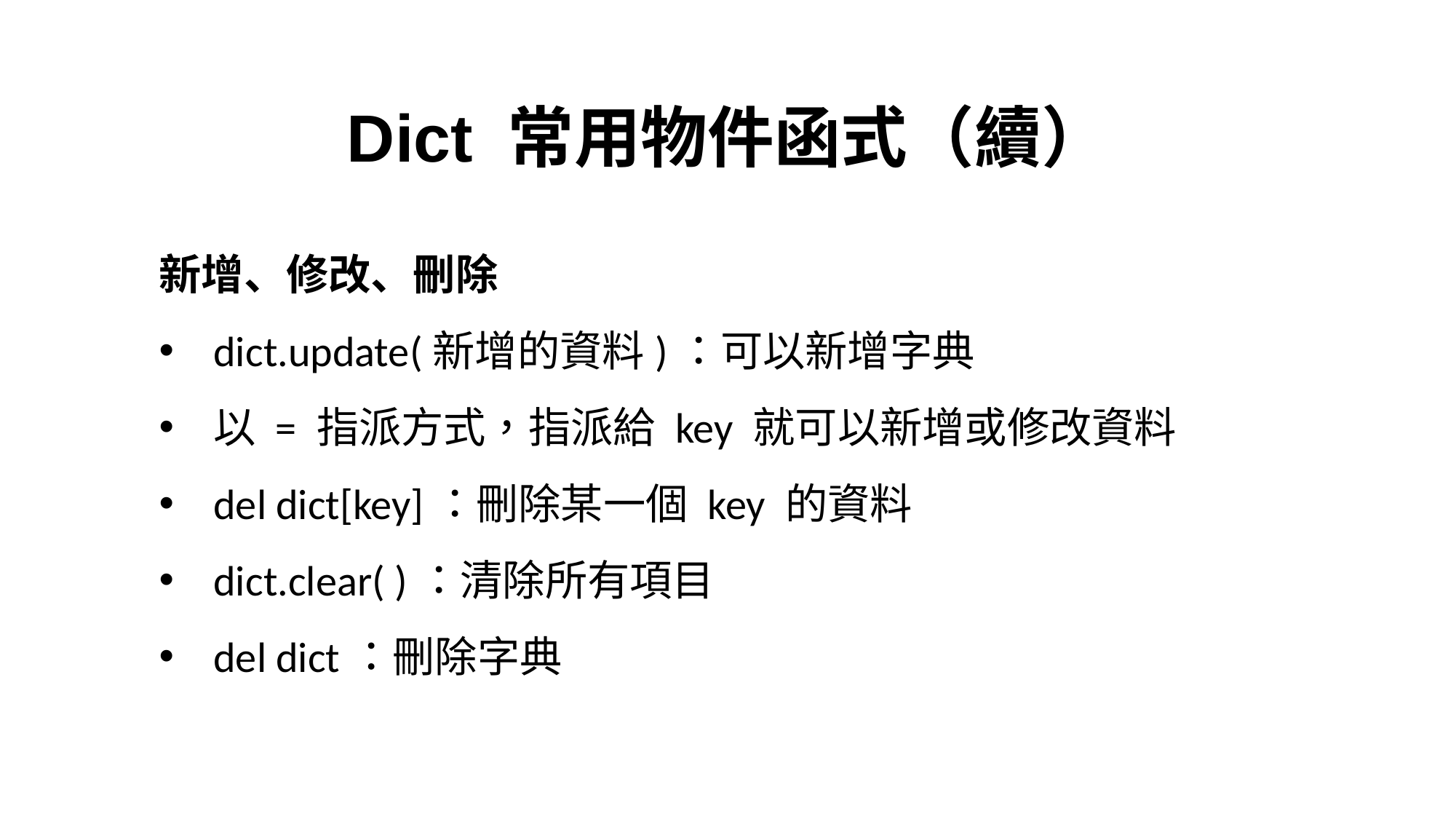

Dict 常用物件函式（續）
新增、修改、刪除
dict.update(新增的資料)：可以新增字典
以 = 指派方式，指派給 key 就可以新增或修改資料
del dict[key]：刪除某一個 key 的資料
dict.clear( )：清除所有項目
del dict：刪除字典